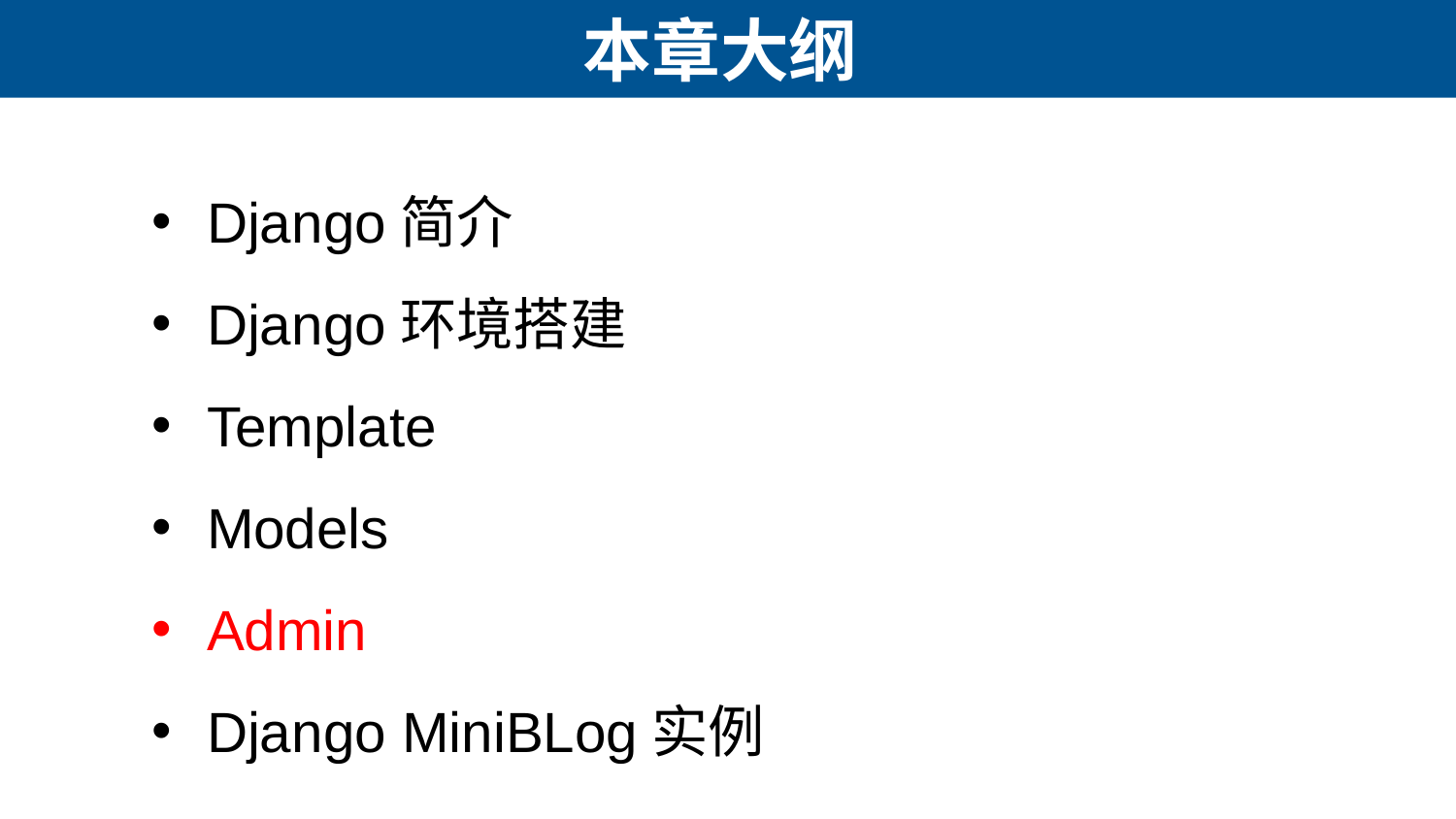

# 本章大纲
Django简介
Django环境搭建
Template
Models
Admin
Django MiniBLog实例